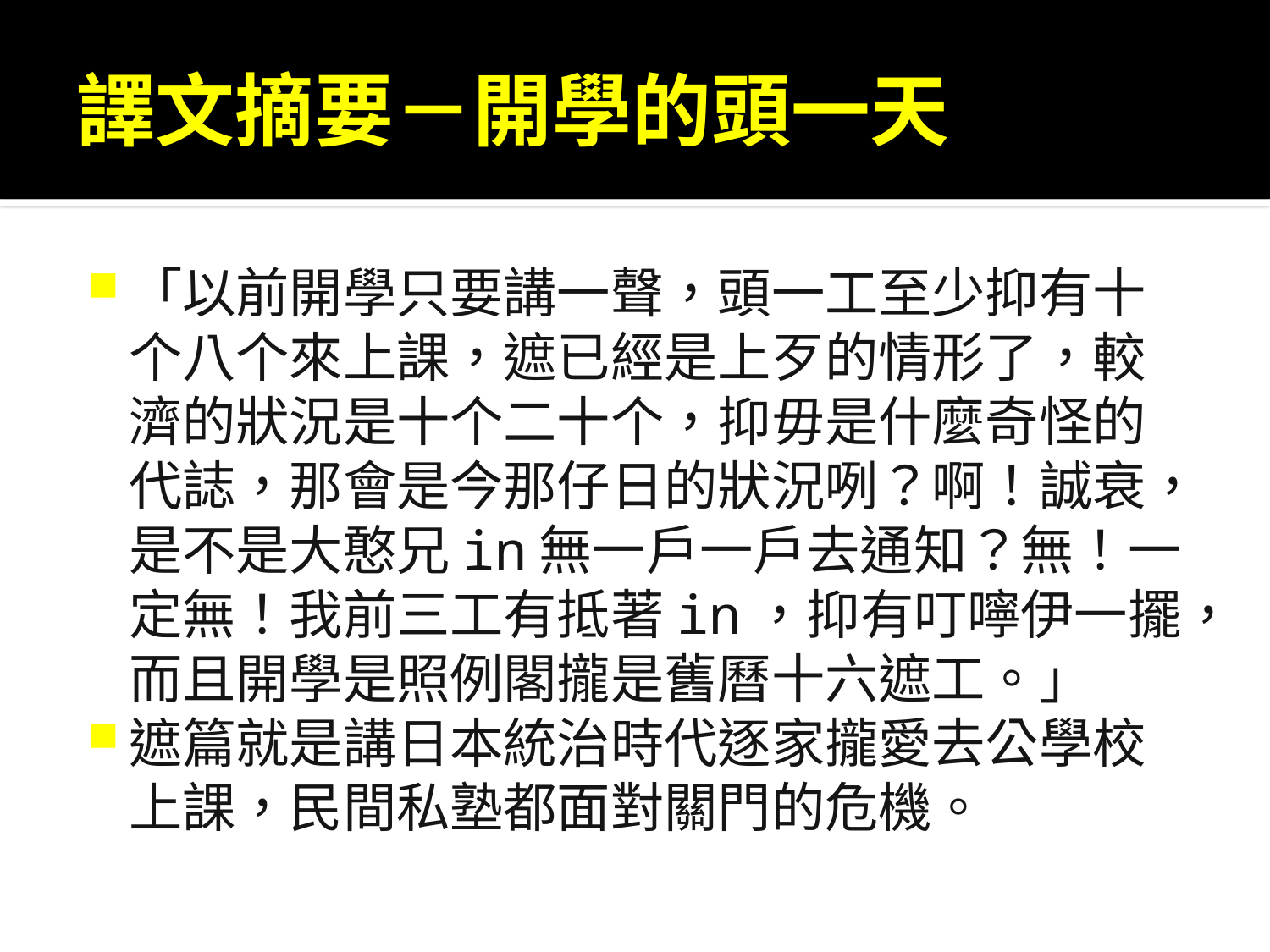

# 譯文摘要－開學的頭一天
「以前開學只要講一聲，頭一工至少抑有十个八个來上課，遮已經是上歹的情形了，較濟的狀況是十个二十个，抑毋是什麼奇怪的代誌，那會是今那仔日的狀況咧？啊！誠衰，是不是大憨兄in無一戶一戶去通知？無！一定無！我前三工有抵著in，抑有叮嚀伊一擺，而且開學是照例閣攏是舊曆十六遮工。」
遮篇就是講日本統治時代逐家攏愛去公學校上課，民間私塾都面對關門的危機。